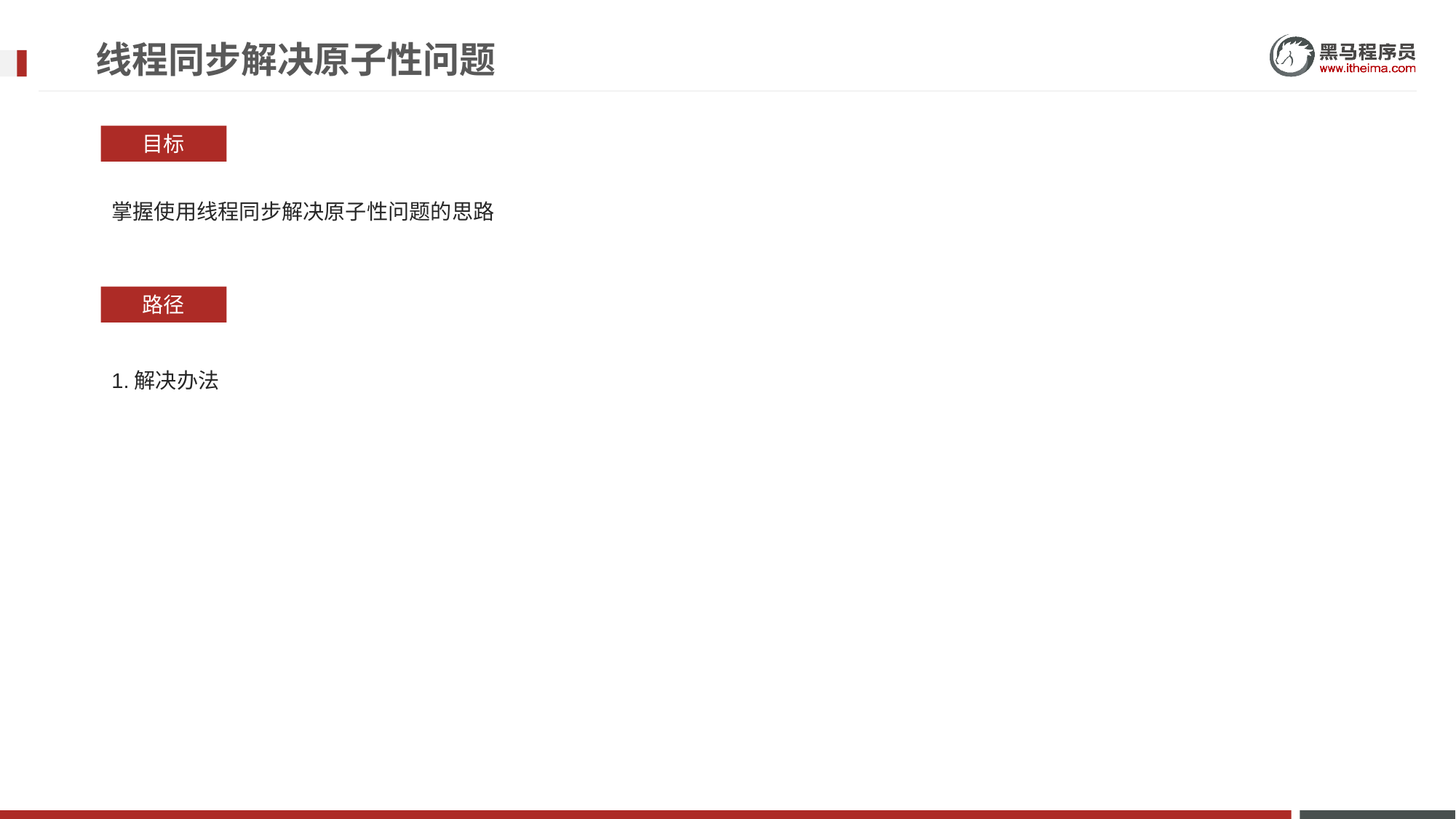

# 线程同步解决原子性问题
目标
掌握使用线程同步解决原子性问题的思路
路径
1.解决办法